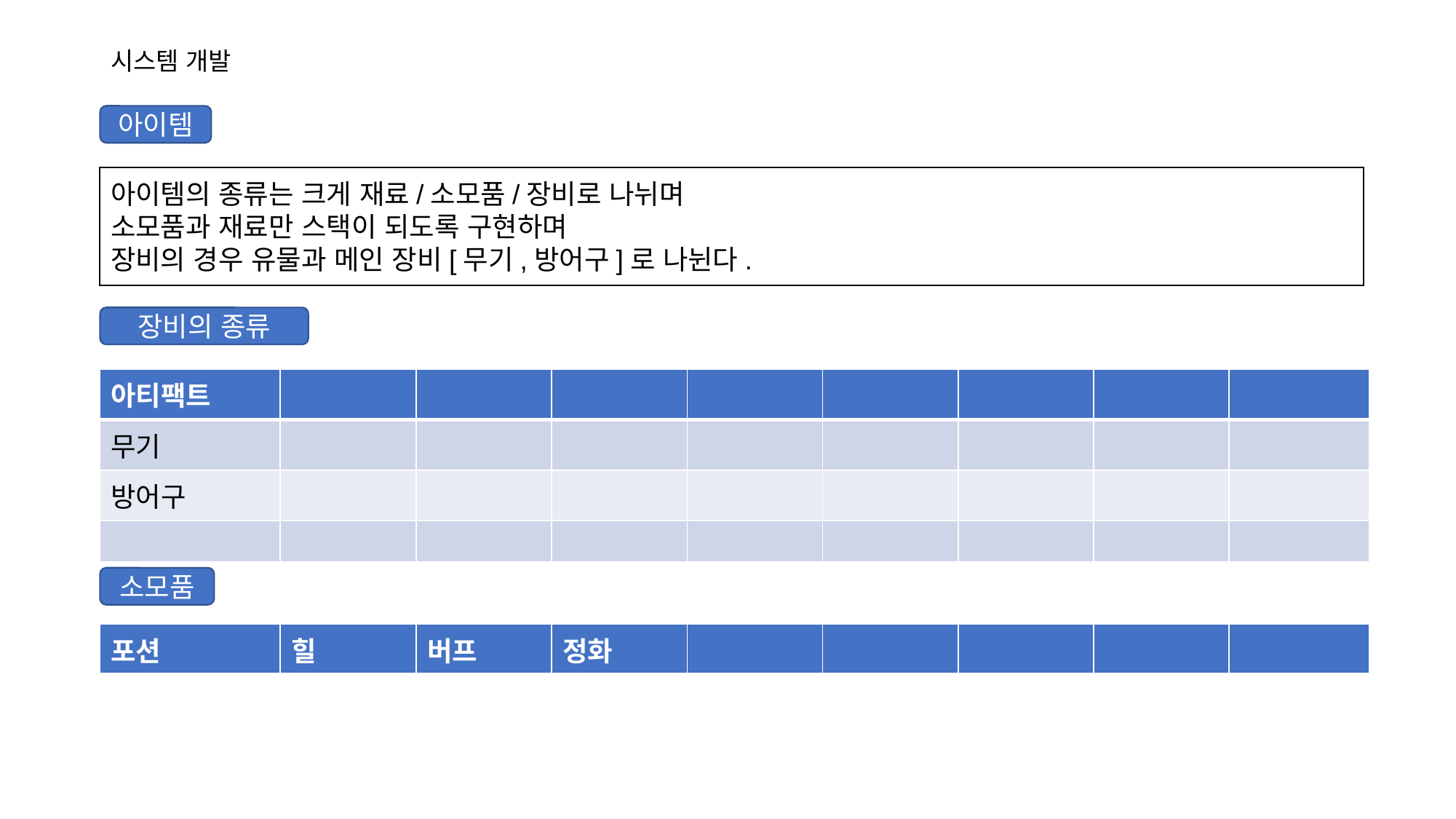

# 시스템 개발
아이템
아이템의 종류는 크게 재료/소모품/장비로 나뉘며
소모품과 재료만 스택이 되도록 구현하며
장비의 경우 유물과 메인 장비[무기,방어구]로 나뉜다.
장비의 종류
| 아티팩트 |  |  |  |  |  |  |  |  |
| --- | --- | --- | --- | --- | --- | --- | --- | --- |
| 무기 |  |  |  |  |  |  |  |  |
| 방어구 |  |  |  |  |  |  |  |  |
|  |  |  |  |  |  |  |  |  |
소모품
| 포션 | 힐 | 버프 | 정화 |  |  |  |  |  |
| --- | --- | --- | --- | --- | --- | --- | --- | --- |